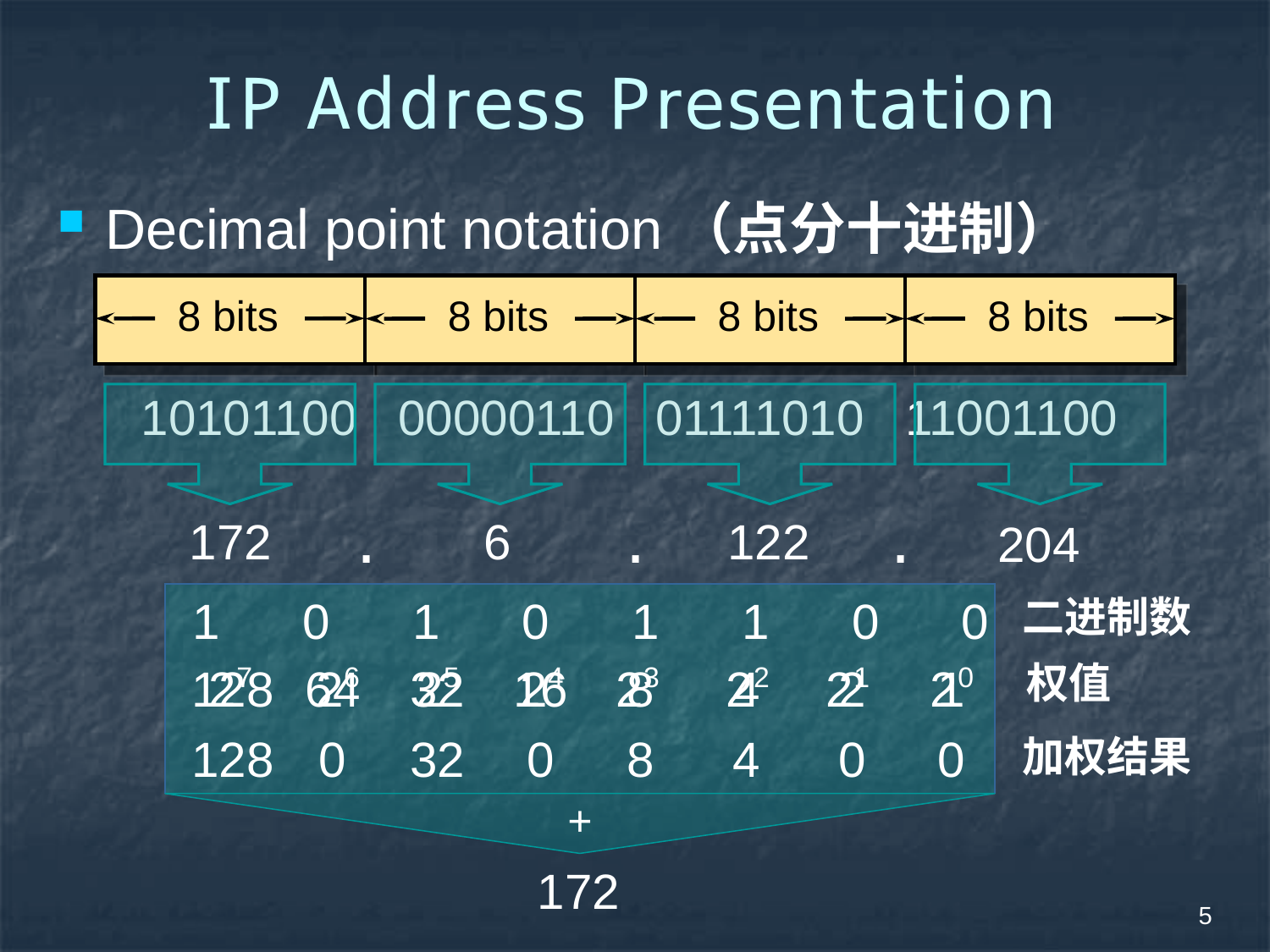

# IP Address Presentation
Decimal point notation（点分十进制）

8 bits
8 bits
8 bits
8 bits

172

6

122

204
10101100   00000110   01111010   11001100
.
.
.

1      0      1      0      1      1      0      0
二进制数
权值
128
27
64
26
32
25
16
24
23
8
22
4
21
2
20
1
128
0
32
0
8
4
0
0
加权结果
+
172
5